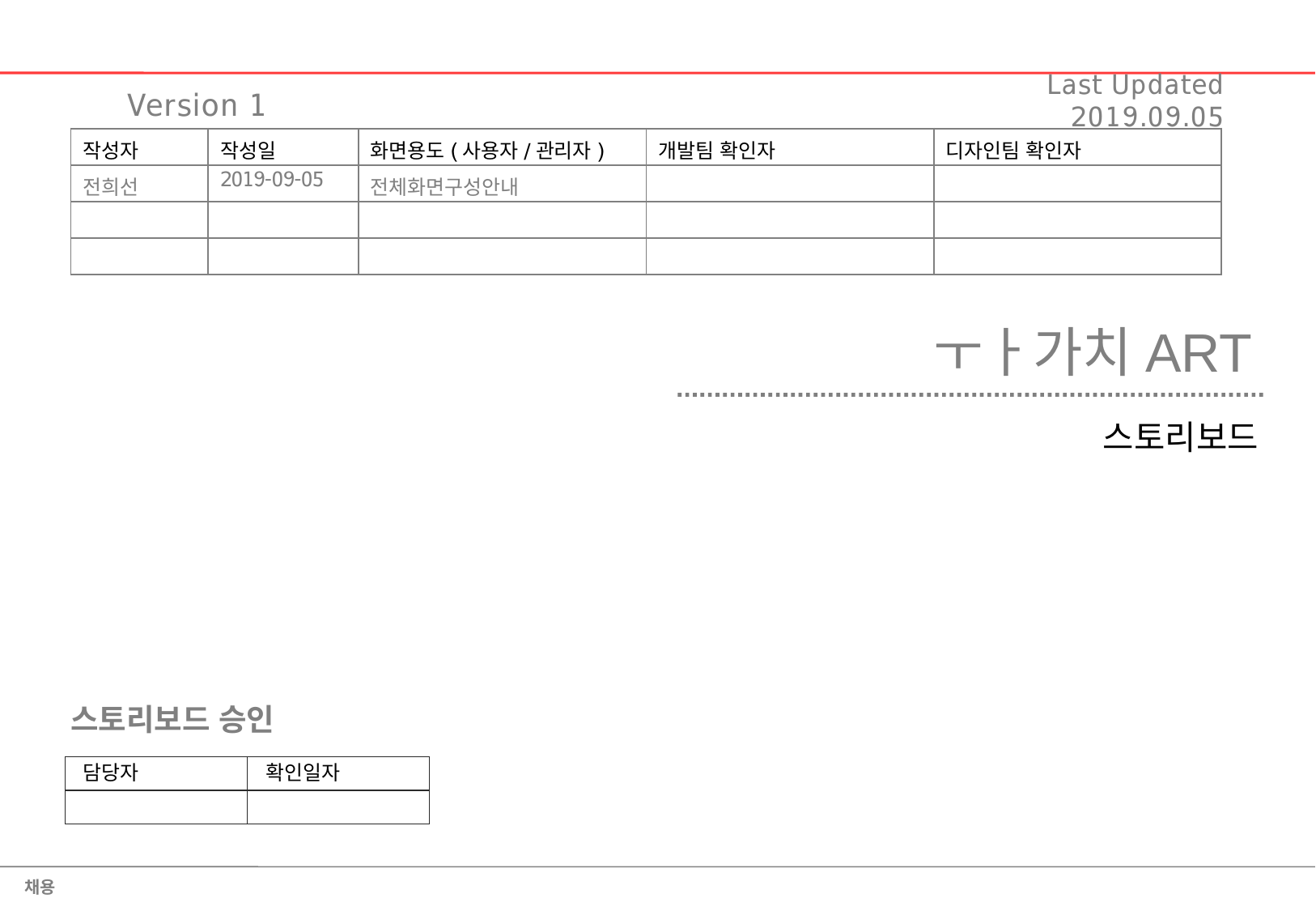

Last Updated 2019.09.05
     Version 1
| 작성자 | 작성일 | 화면용도(사용자/관리자) | 개발팀 확인자 | 디자인팀 확인자 |
| --- | --- | --- | --- | --- |
| 전희선 | 2019-09-05 | 전체화면구성안내 |  |  |
|  |  |  |  |  |
|  |  |  |  |  |
# ㅜㅏ가치ART

스토리보드

스토리보드 승인
확인일자
담당자